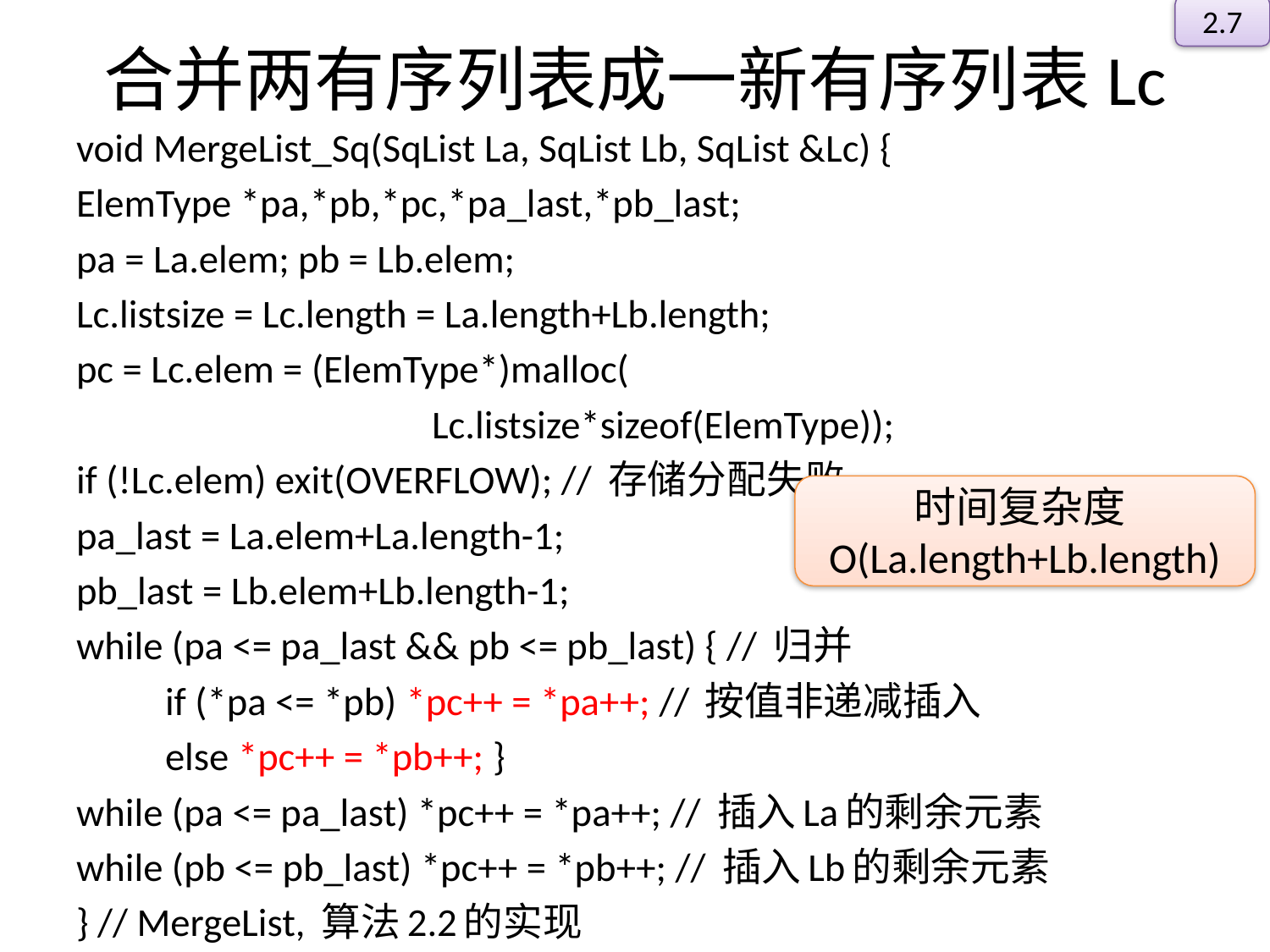

2.7
# 合并两有序列表成一新有序列表Lc
void MergeList_Sq(SqList La, SqList Lb, SqList &Lc) {
ElemType *pa,*pb,*pc,*pa_last,*pb_last;
pa = La.elem; pb = Lb.elem;
Lc.listsize = Lc.length = La.length+Lb.length;
pc = Lc.elem = (ElemType*)malloc(
				Lc.listsize*sizeof(ElemType));
if (!Lc.elem) exit(OVERFLOW); // 存储分配失败
pa_last = La.elem+La.length-1;
pb_last = Lb.elem+Lb.length-1;
while (pa <= pa_last && pb <= pb_last) { // 归并
	if (*pa <= *pb) *pc++ = *pa++; // 按值非递减插入
	else *pc++ = *pb++; }
while (pa <= pa_last) *pc++ = *pa++; // 插入La的剩余元素
while (pb <= pb_last) *pc++ = *pb++; // 插入Lb的剩余元素
} // MergeList, 算法2.2的实现
时间复杂度O(La.length+Lb.length)